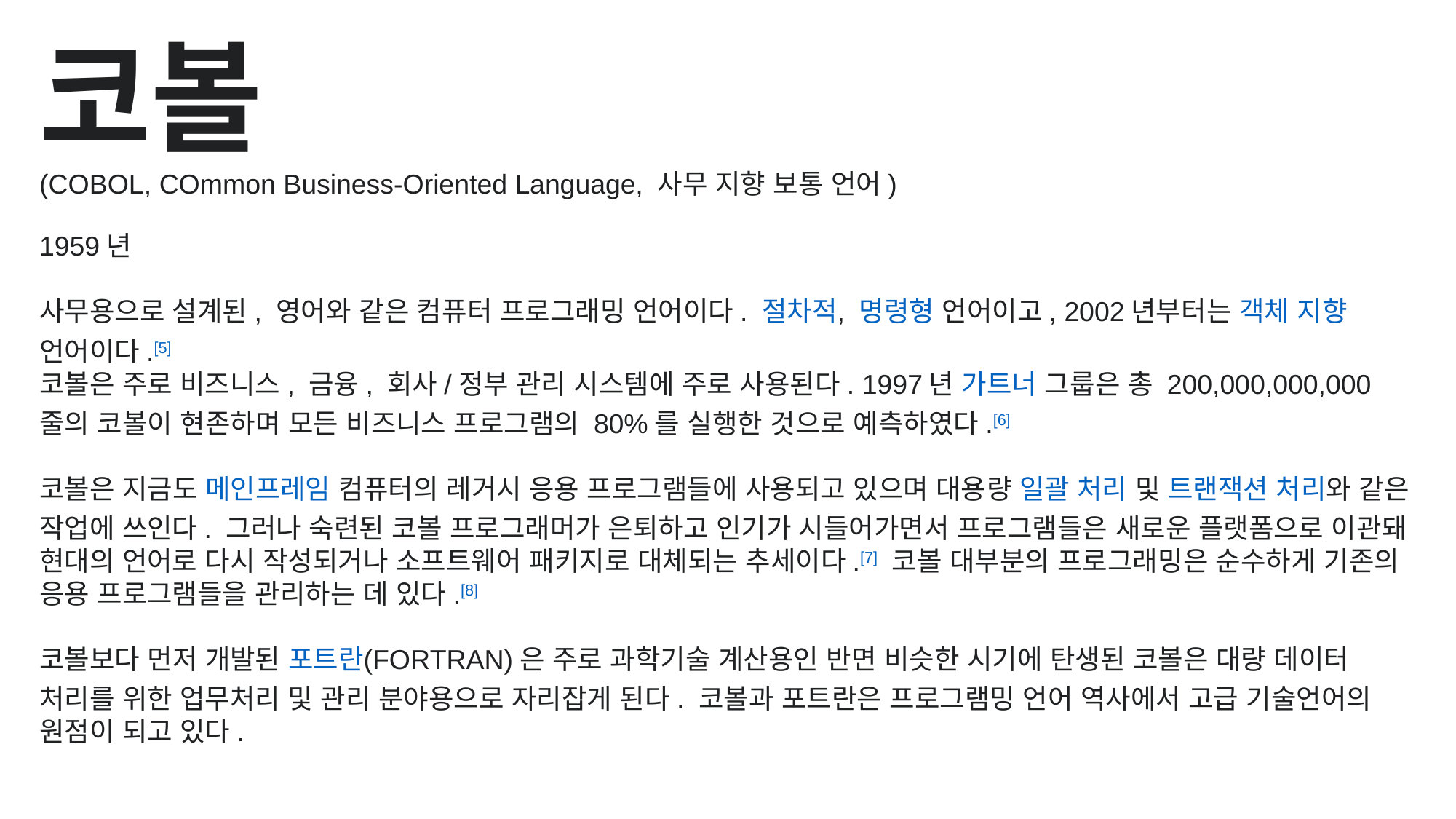

코볼
(COBOL, COmmon Business-Oriented Language, 사무 지향 보통 언어)
1959년

사무용으로 설계된, 영어와 같은 컴퓨터 프로그래밍 언어이다. 절차적, 명령형 언어이고, 2002년부터는 객체 지향 언어이다.[5]
코볼은 주로 비즈니스, 금융, 회사/정부 관리 시스템에 주로 사용된다. 1997년 가트너 그룹은 총 200,000,000,000줄의 코볼이 현존하며 모든 비즈니스 프로그램의 80%를 실행한 것으로 예측하였다.[6]

코볼은 지금도 메인프레임 컴퓨터의 레거시 응용 프로그램들에 사용되고 있으며 대용량 일괄 처리 및 트랜잭션 처리와 같은 작업에 쓰인다. 그러나 숙련된 코볼 프로그래머가 은퇴하고 인기가 시들어가면서 프로그램들은 새로운 플랫폼으로 이관돼 현대의 언어로 다시 작성되거나 소프트웨어 패키지로 대체되는 추세이다.[7] 코볼 대부분의 프로그래밍은 순수하게 기존의 응용 프로그램들을 관리하는 데 있다.[8]

코볼보다 먼저 개발된 포트란(FORTRAN)은 주로 과학기술 계산용인 반면 비슷한 시기에 탄생된 코볼은 대량 데이터 처리를 위한 업무처리 및 관리 분야용으로 자리잡게 된다. 코볼과 포트란은 프로그램밍 언어 역사에서 고급 기술언어의 원점이 되고 있다.